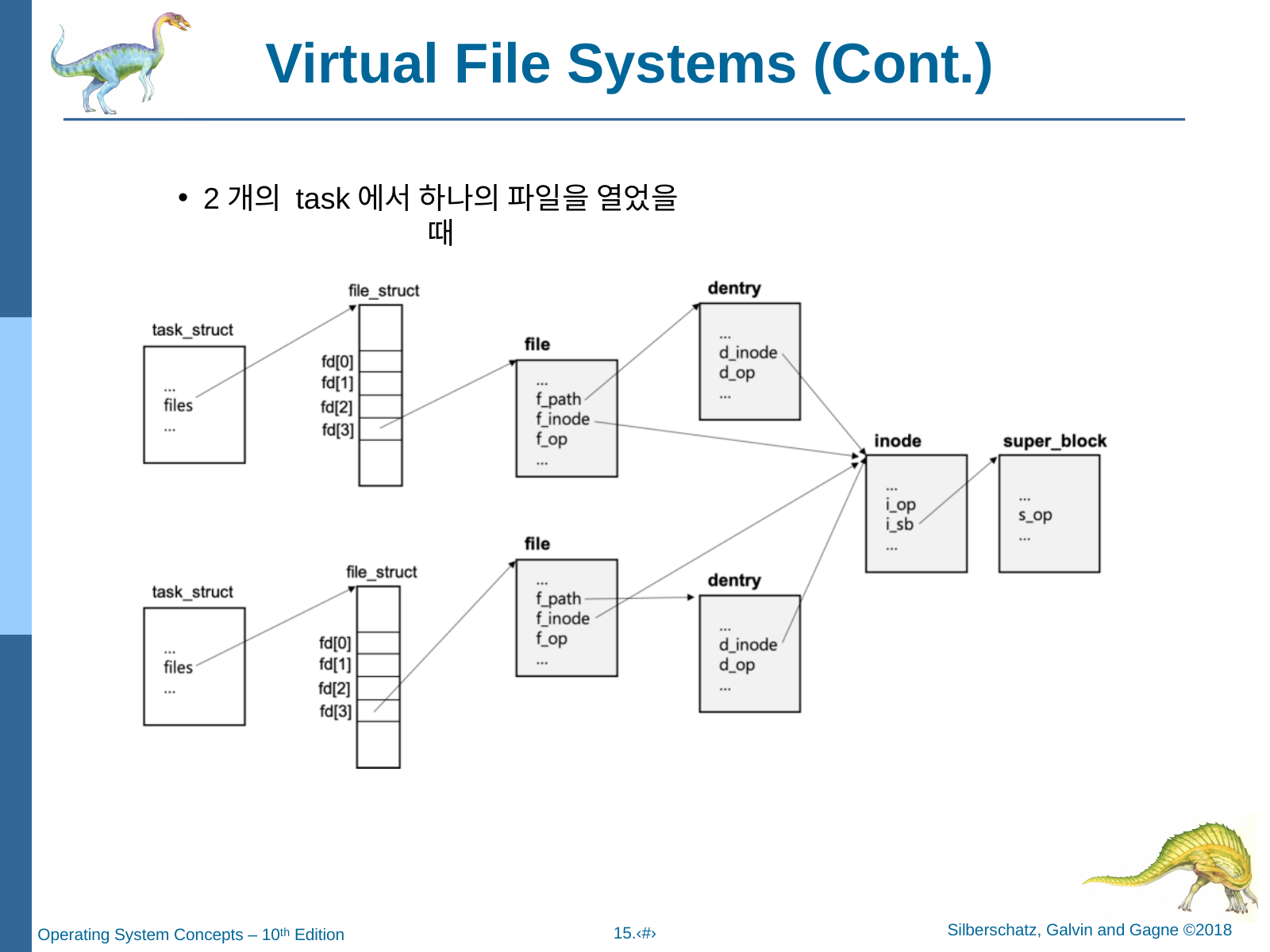

Virtual File Systems (Cont.)

2개의 task에서 하나의 파일을 열었을 때

Silberschatz, Galvin and Gagne ©2018
15.‹#›
Operating System Concepts – 10ᵗʰ Edition